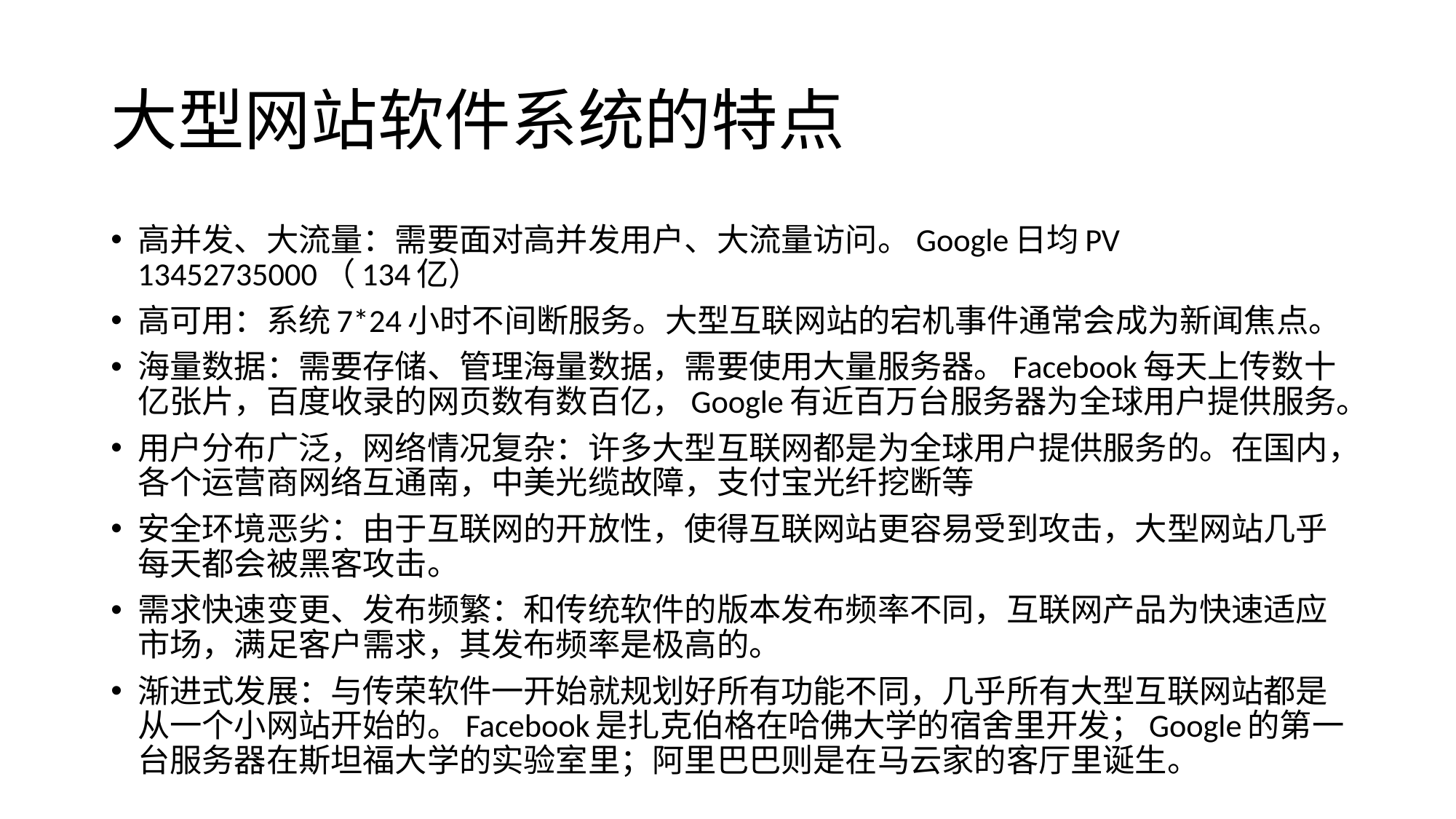

# 大型网站软件系统的特点
高并发、大流量：需要面对高并发用户、大流量访问。Google日均PV 13452735000（134亿）
高可用：系统7*24小时不间断服务。大型互联网站的宕机事件通常会成为新闻焦点。
海量数据：需要存储、管理海量数据，需要使用大量服务器。Facebook每天上传数十亿张片，百度收录的网页数有数百亿，Google有近百万台服务器为全球用户提供服务。
用户分布广泛，网络情况复杂：许多大型互联网都是为全球用户提供服务的。在国内，各个运营商网络互通南，中美光缆故障，支付宝光纤挖断等
安全环境恶劣：由于互联网的开放性，使得互联网站更容易受到攻击，大型网站几乎每天都会被黑客攻击。
需求快速变更、发布频繁：和传统软件的版本发布频率不同，互联网产品为快速适应市场，满足客户需求，其发布频率是极高的。
渐进式发展：与传荣软件一开始就规划好所有功能不同，几乎所有大型互联网站都是从一个小网站开始的。Facebook是扎克伯格在哈佛大学的宿舍里开发；Google的第一台服务器在斯坦福大学的实验室里；阿里巴巴则是在马云家的客厅里诞生。